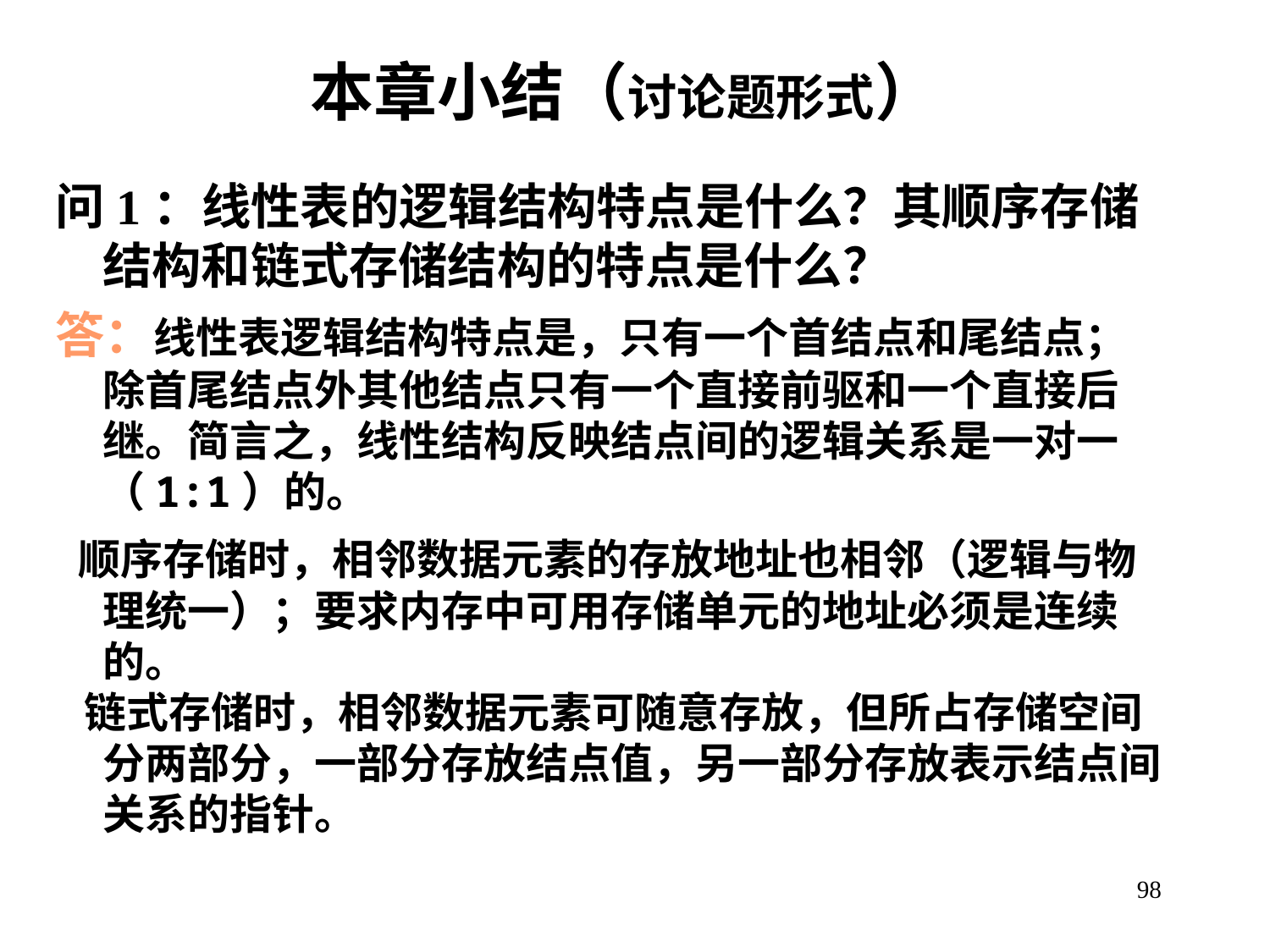

# 本章小结（讨论题形式）
问1：线性表的逻辑结构特点是什么？其顺序存储结构和链式存储结构的特点是什么？
答：线性表逻辑结构特点是，只有一个首结点和尾结点；除首尾结点外其他结点只有一个直接前驱和一个直接后继。简言之，线性结构反映结点间的逻辑关系是一对一（1:1）的。
 顺序存储时，相邻数据元素的存放地址也相邻（逻辑与物理统一）；要求内存中可用存储单元的地址必须是连续的。
  链式存储时，相邻数据元素可随意存放，但所占存储空间分两部分，一部分存放结点值，另一部分存放表示结点间关系的指针。

98